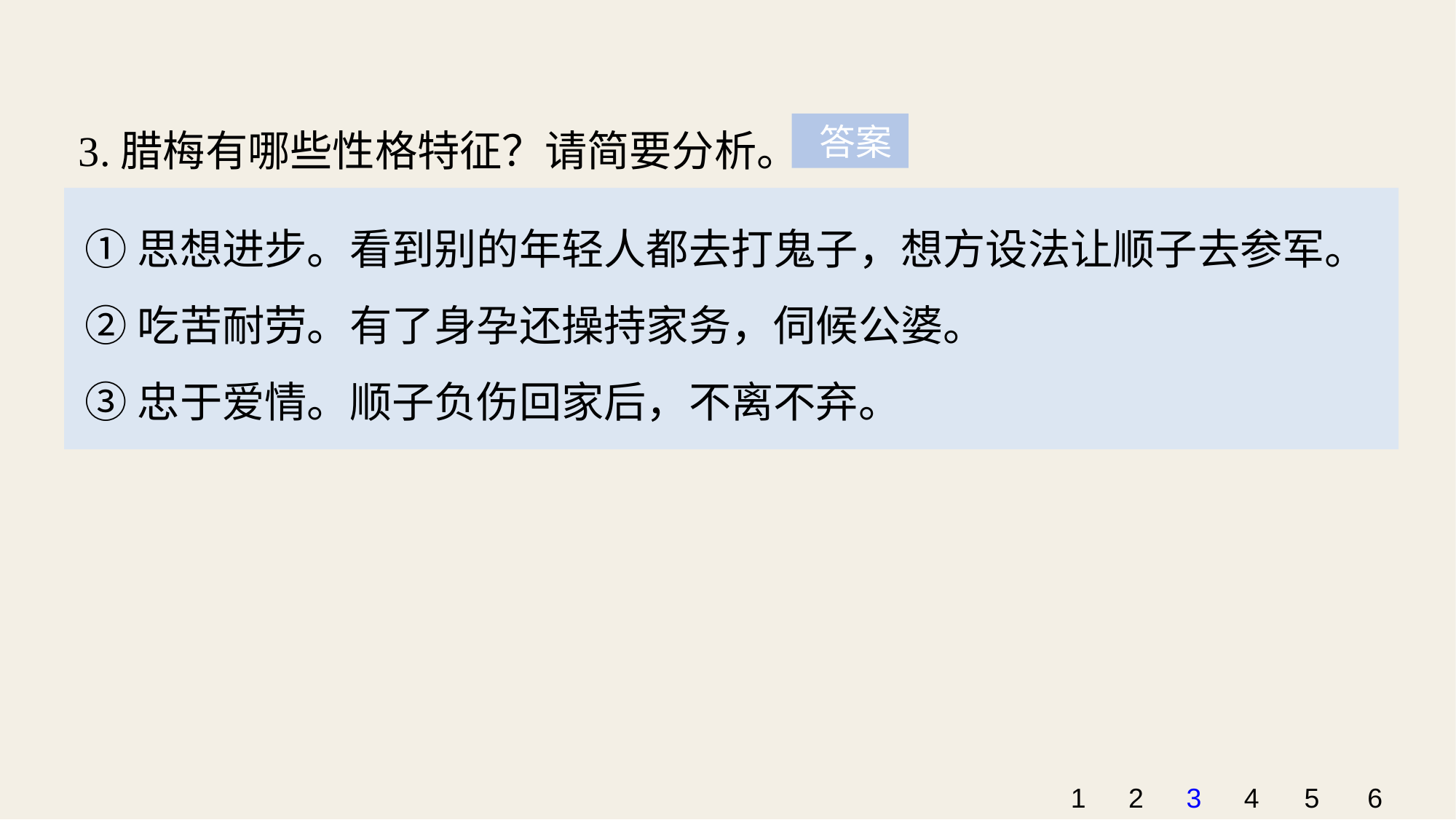

3.腊梅有哪些性格特征？请简要分析。
 答案

①思想进步。看到别的年轻人都去打鬼子，想方设法让顺子去参军。
②吃苦耐劳。有了身孕还操持家务，伺候公婆。
③忠于爱情。顺子负伤回家后，不离不弃。
1
2
3
4
5
6